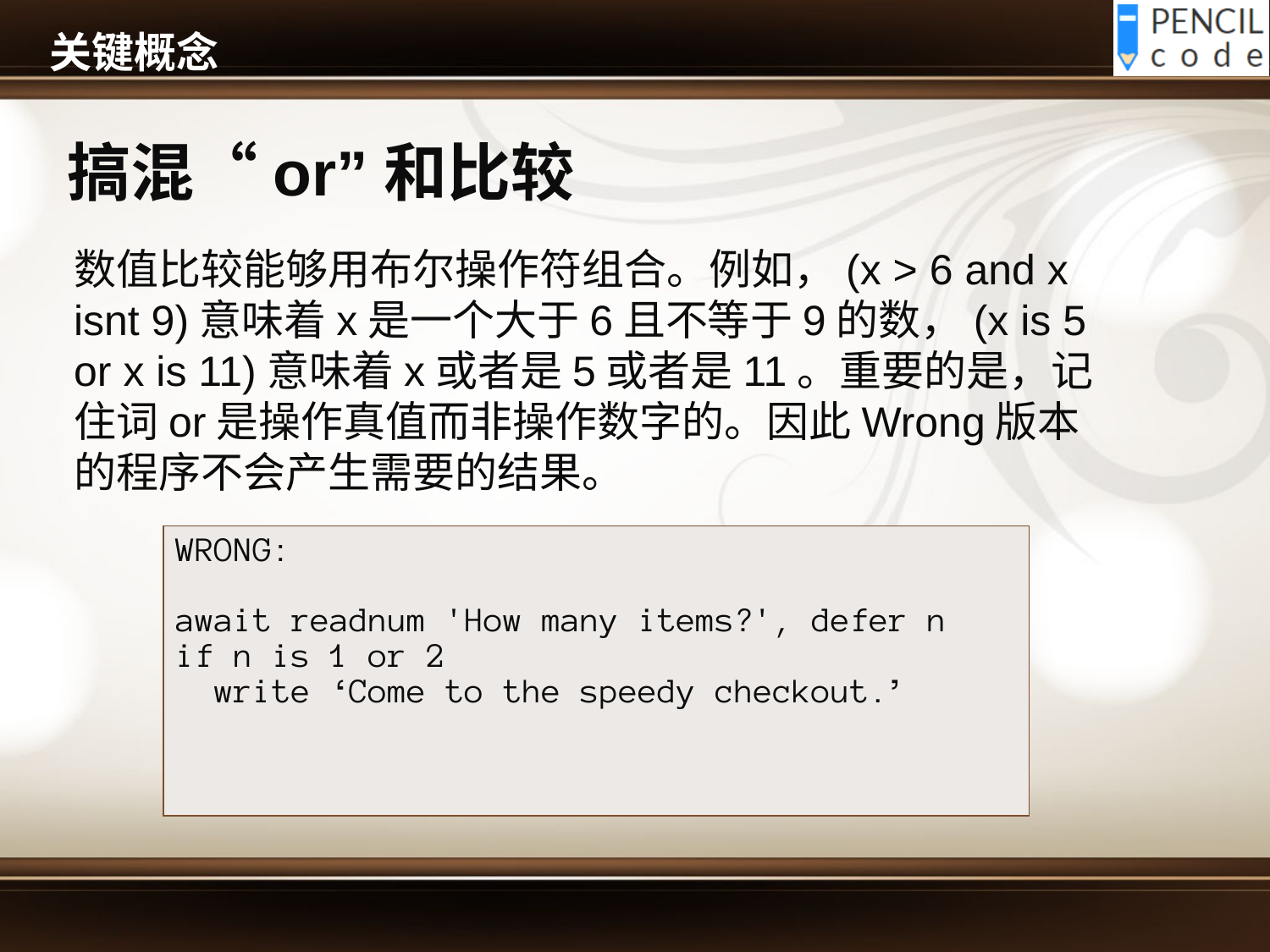

# 关键概念
搞混“or”和比较
数值比较能够用布尔操作符组合。例如，(x > 6 and x isnt 9)意味着x是一个大于6且不等于9的数，(x is 5 or x is 11)意味着x或者是5或者是11。重要的是，记住词or是操作真值而非操作数字的。因此Wrong版本的程序不会产生需要的结果。
| WRONG: await readnum 'How many items?', defer n if n is 1 or 2 write ‘Come to the speedy checkout.’ |
| --- |